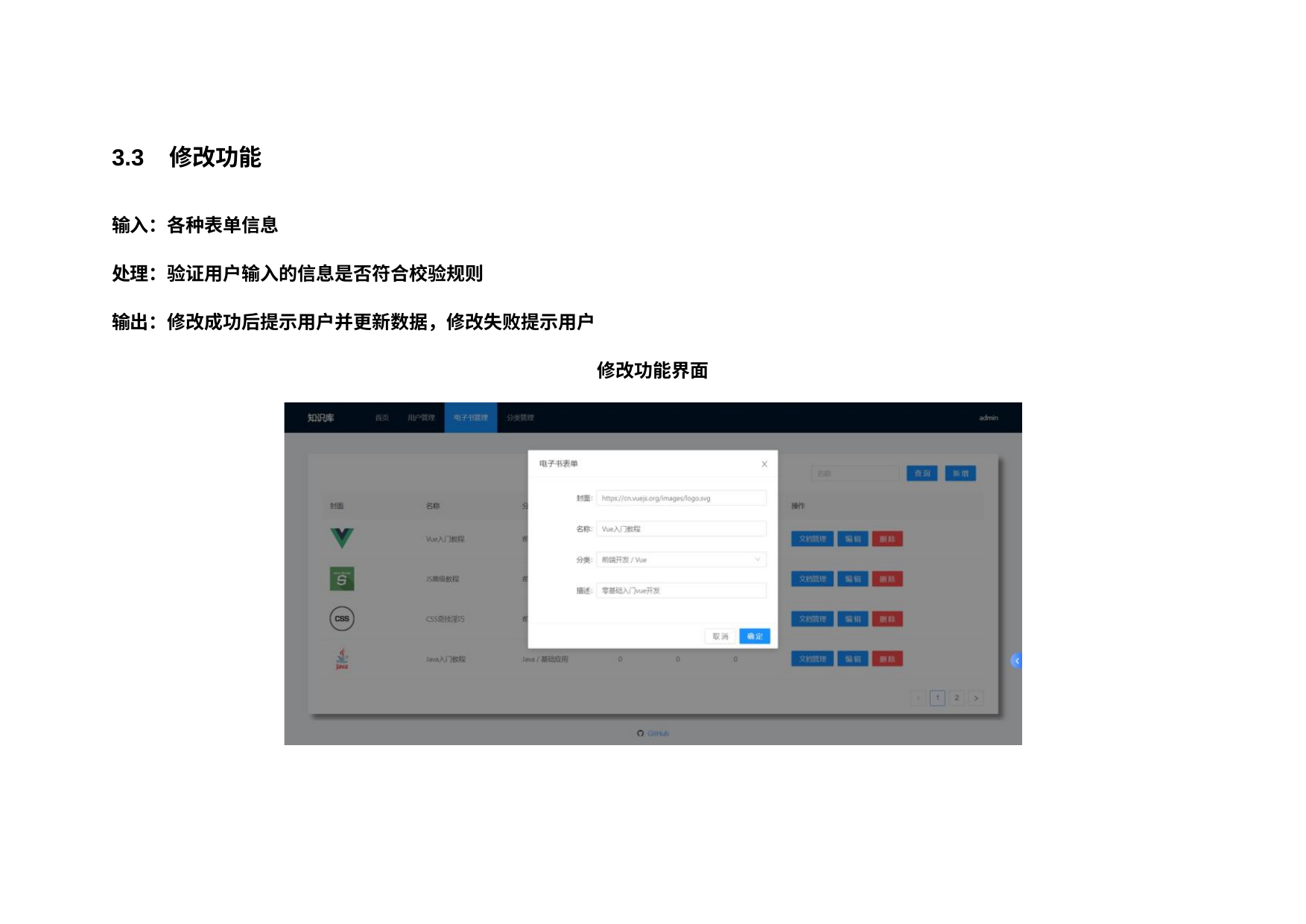

3.3   修改功能
输入：各种表单信息
处理：验证用户输入的信息是否符合校验规则
输出：修改成功后提示用户并更新数据，修改失败提示用户
修改功能界面